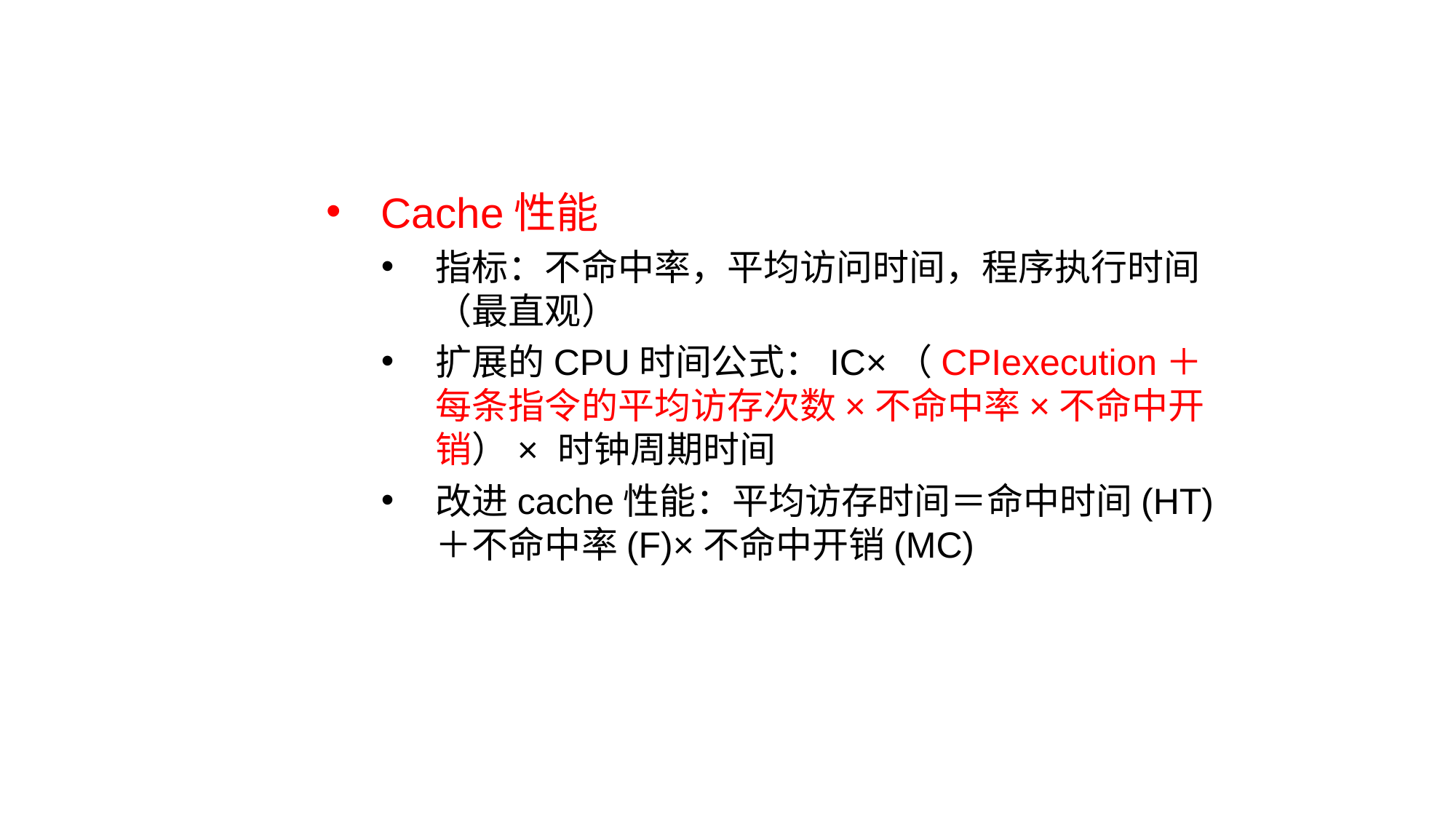

Cache性能
指标：不命中率，平均访问时间，程序执行时间（最直观）
扩展的CPU时间公式：IC×（CPIexecution＋每条指令的平均访存次数×不命中率×不命中开销）× 时钟周期时间
改进cache性能：平均访存时间＝命中时间(HT)＋不命中率(F)×不命中开销(MC)